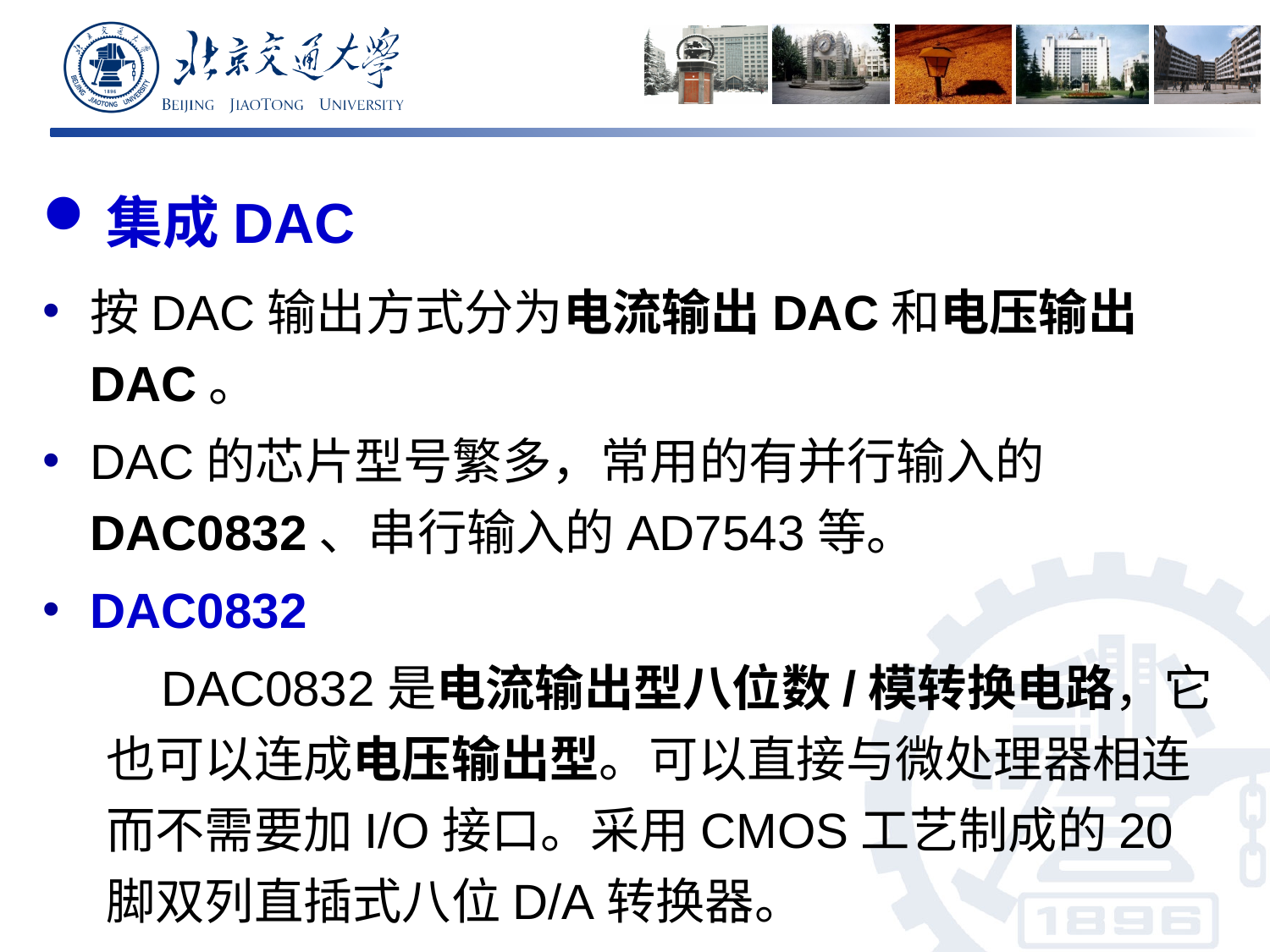

集成DAC
按DAC输出方式分为电流输出DAC和电压输出DAC。
DAC的芯片型号繁多，常用的有并行输入的DAC0832、串行输入的AD7543等。
DAC0832
    DAC0832是电流输出型八位数/模转换电路，它也可以连成电压输出型。可以直接与微处理器相连而不需要加I/O接口。采用CMOS工艺制成的20脚双列直插式八位D/A转换器。